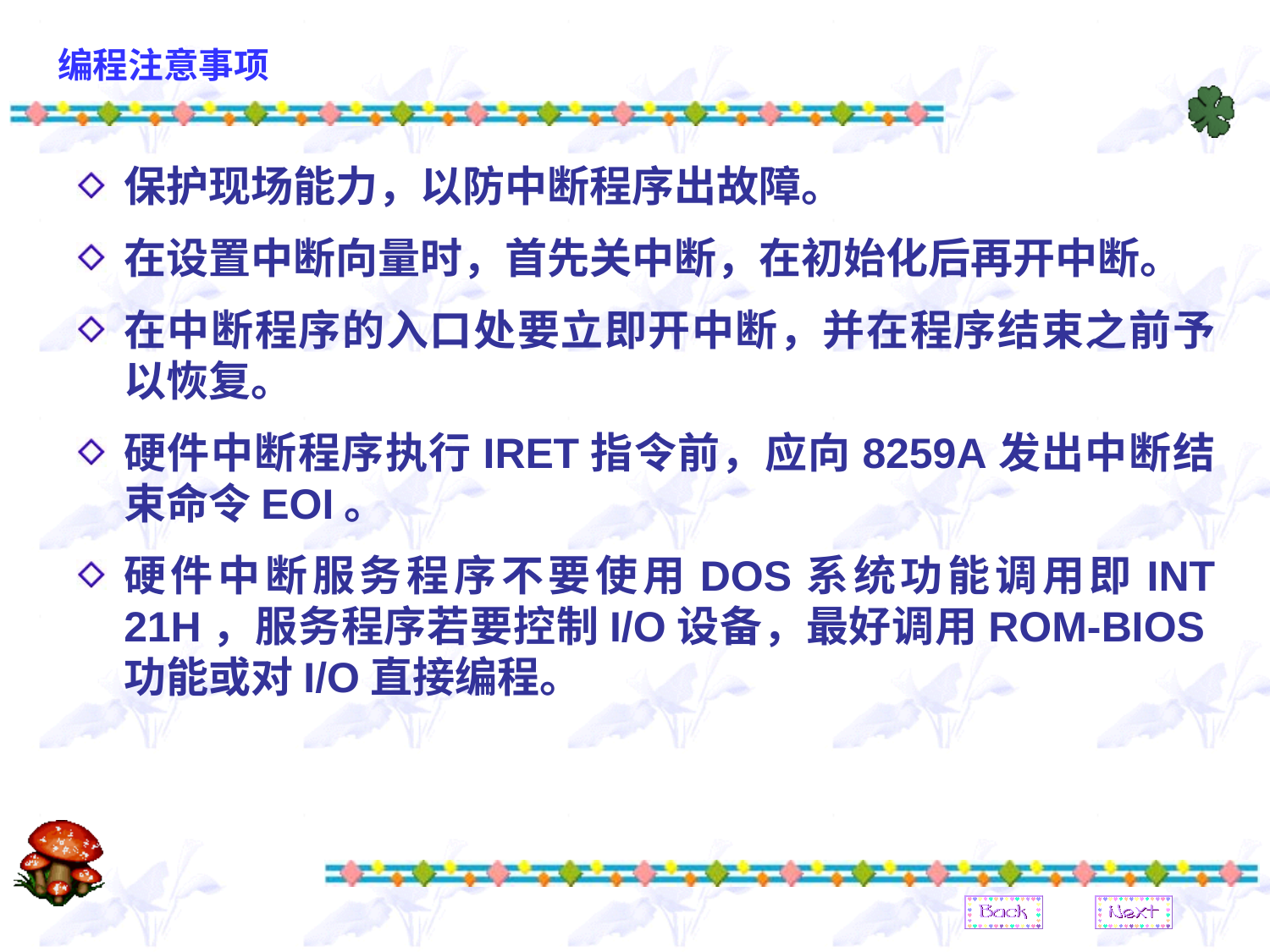

# 编程注意事项
保护现场能力，以防中断程序出故障。
在设置中断向量时，首先关中断，在初始化后再开中断。
在中断程序的入口处要立即开中断，并在程序结束之前予以恢复。
硬件中断程序执行IRET指令前，应向8259A发出中断结束命令EOI。
硬件中断服务程序不要使用DOS系统功能调用即INT 21H，服务程序若要控制I/O设备，最好调用ROM-BIOS功能或对I/O直接编程。